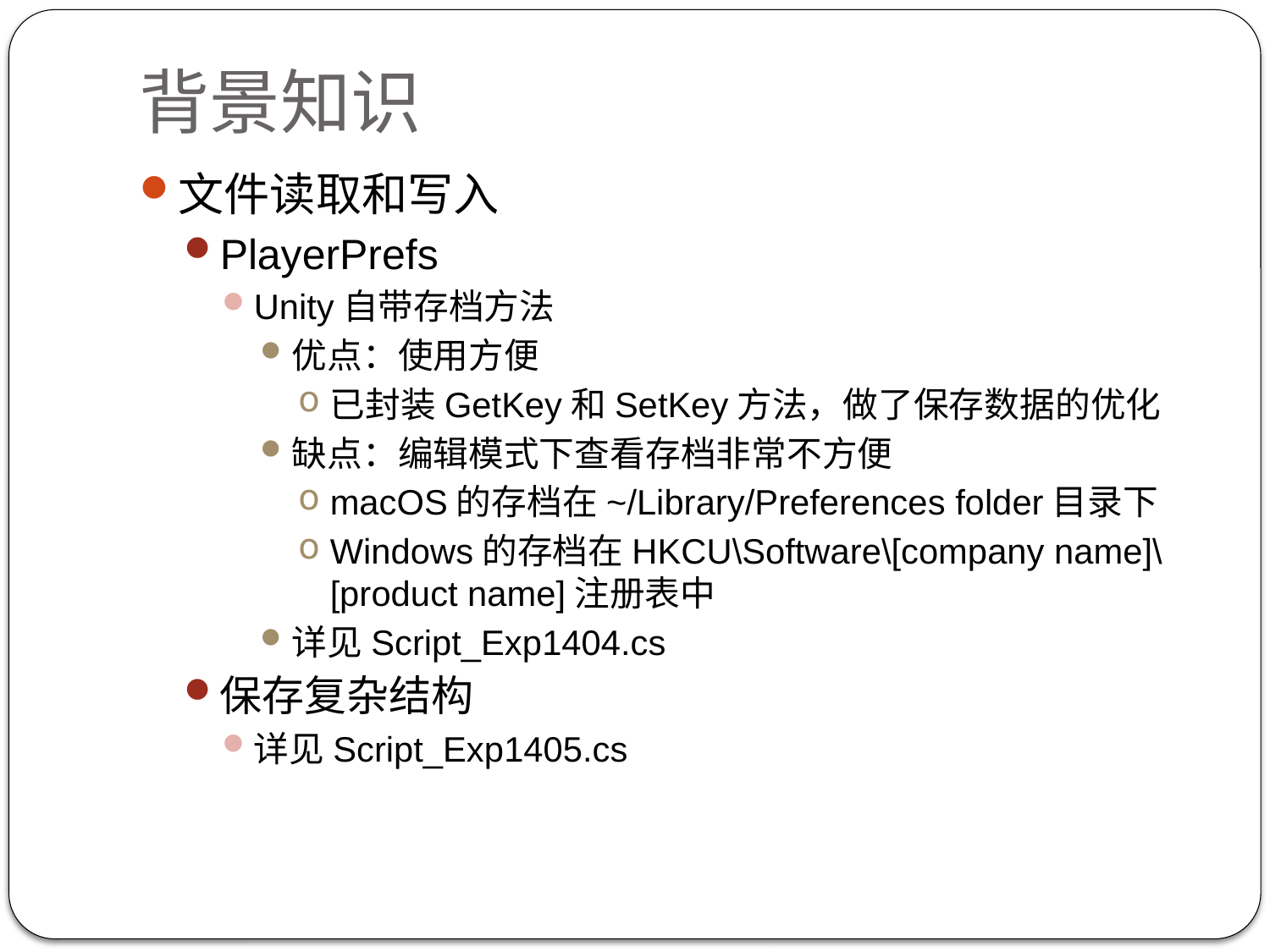

# 背景知识
文件读取和写入
PlayerPrefs
Unity自带存档方法
优点：使用方便
已封装GetKey和SetKey方法，做了保存数据的优化
缺点：编辑模式下查看存档非常不方便
macOS的存档在~/Library/Preferences folder目录下
Windows的存档在HKCU\Software\[company name]\[product name]注册表中
详见Script_Exp1404.cs
保存复杂结构
详见Script_Exp1405.cs